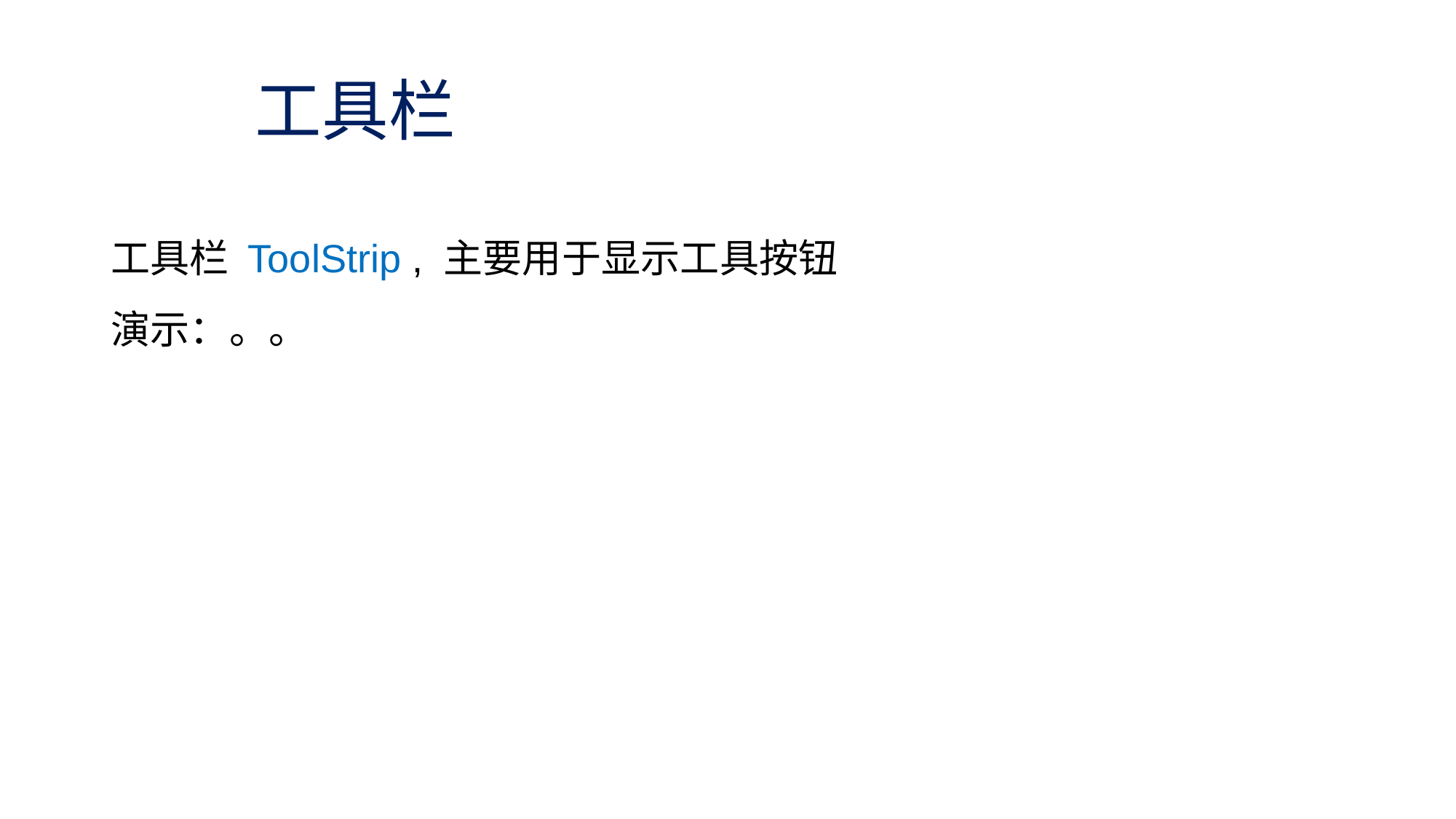

# 工具栏
工具栏 ToolStrip , 主要用于显示工具按钮
演示：。。